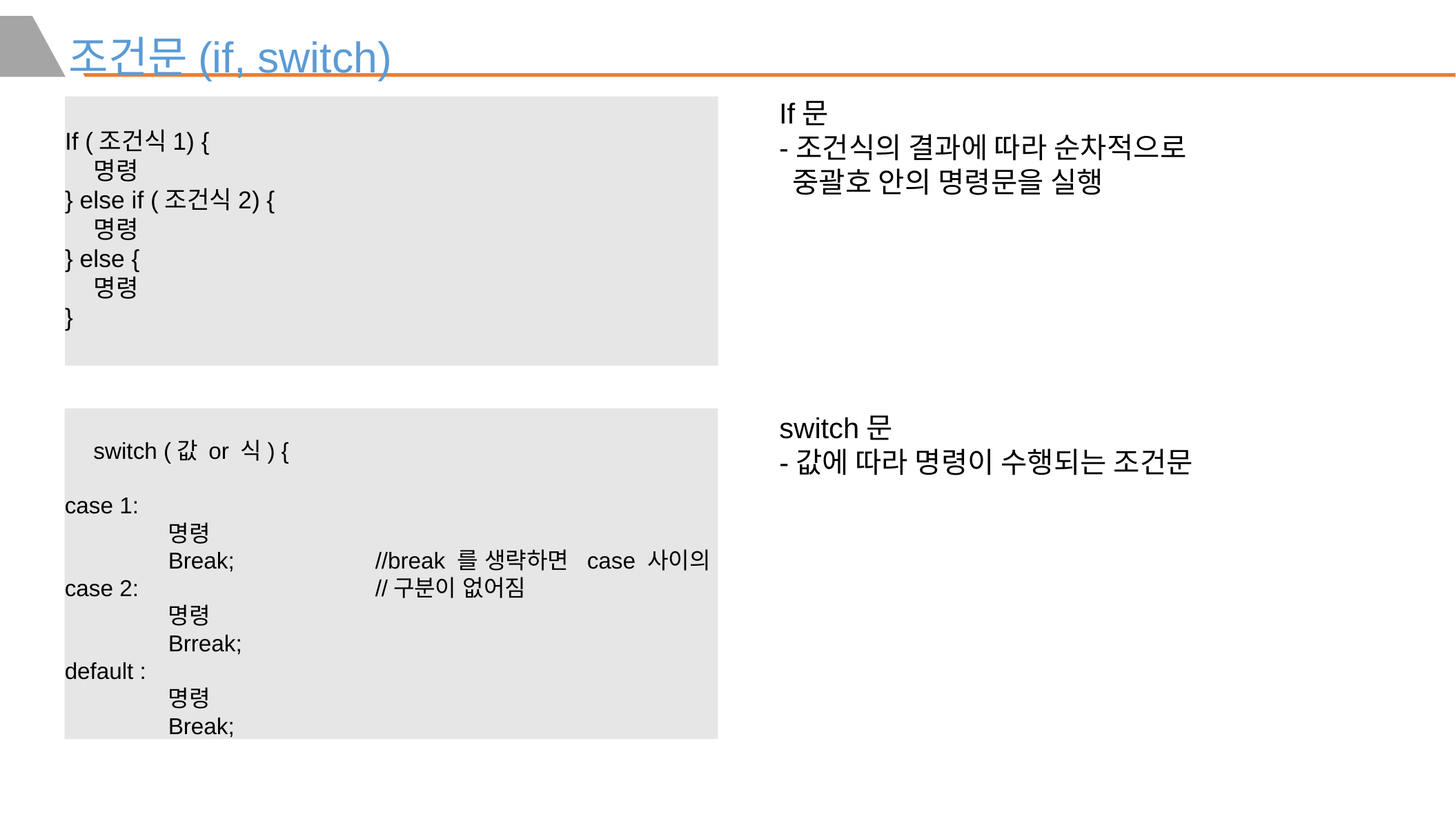

조건문(if, switch)

If문
-조건식의 결과에 따라 순차적으로
 중괄호 안의 명령문을 실행

If (조건식1) {
명령
} else if (조건식2) {
명령
} else {
명령
}

switch (값 or 식) {

case 1:
	명령
	Break;   		//break 를 생략하면  case 사이의
case 2:			//구분이 없어짐
	명령
	Brreak;
default :
	명령
	Break;
switch문
-값에 따라 명령이 수행되는 조건문